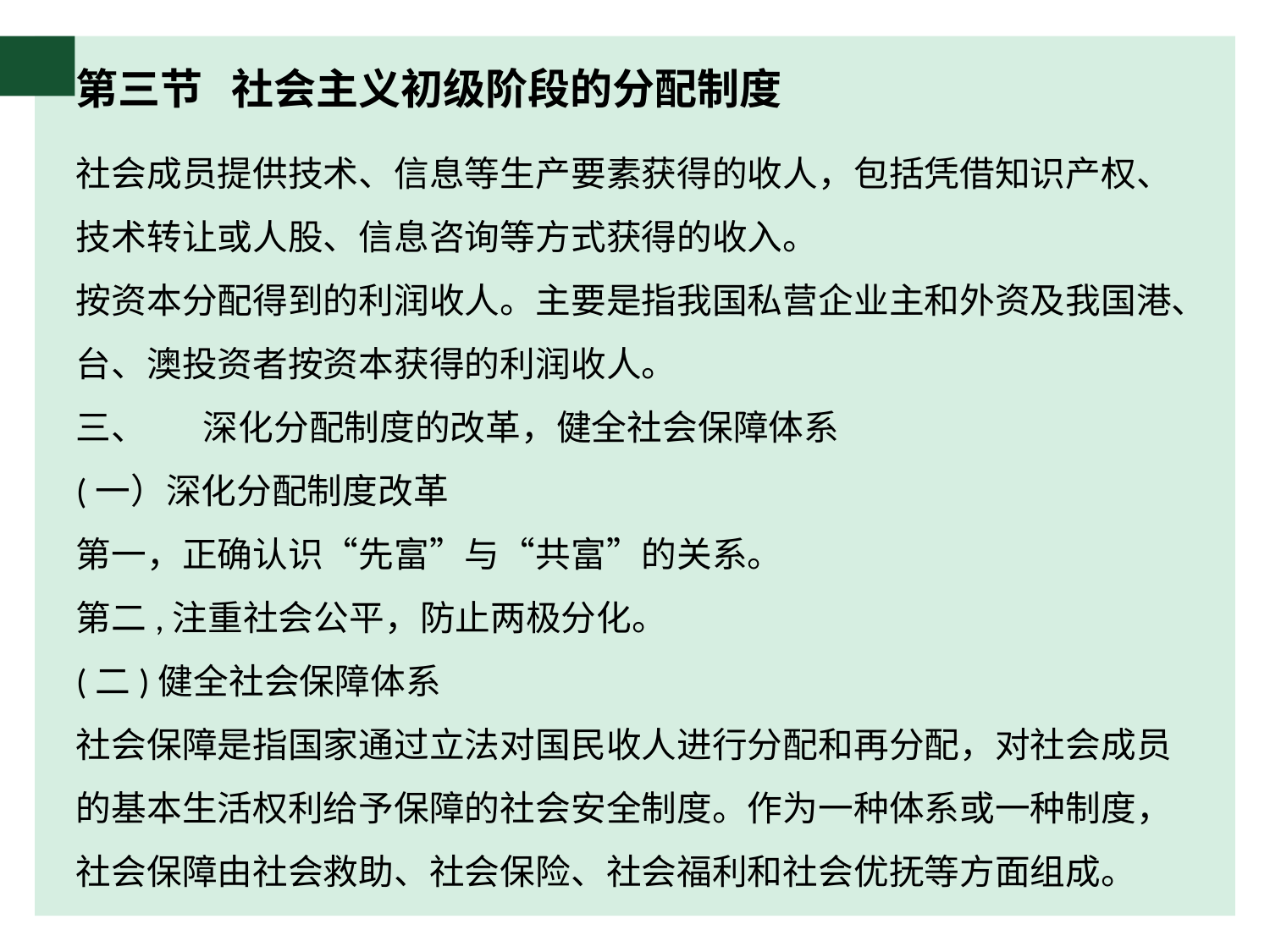

# 第三节   社会主义初级阶段的分配制度
社会成员提供技术、信息等生产要素获得的收人，包括凭借知识产权、技术转让或人股、信息咨询等方式获得的收入。
按资本分配得到的利润收人。主要是指我国私营企业主和外资及我国港、台、澳投资者按资本获得的利润收人。
三、	深化分配制度的改革，健全社会保障体系
(一）深化分配制度改革
第一，正确认识“先富”与“共富”的关系。
第二,注重社会公平，防止两极分化。
(二)健全社会保障体系
社会保障是指国家通过立法对国民收人进行分配和再分配，对社会成员的基本生活权利给予保障的社会安全制度。作为一种体系或一种制度，社会保障由社会救助、社会保险、社会福利和社会优抚等方面组成。